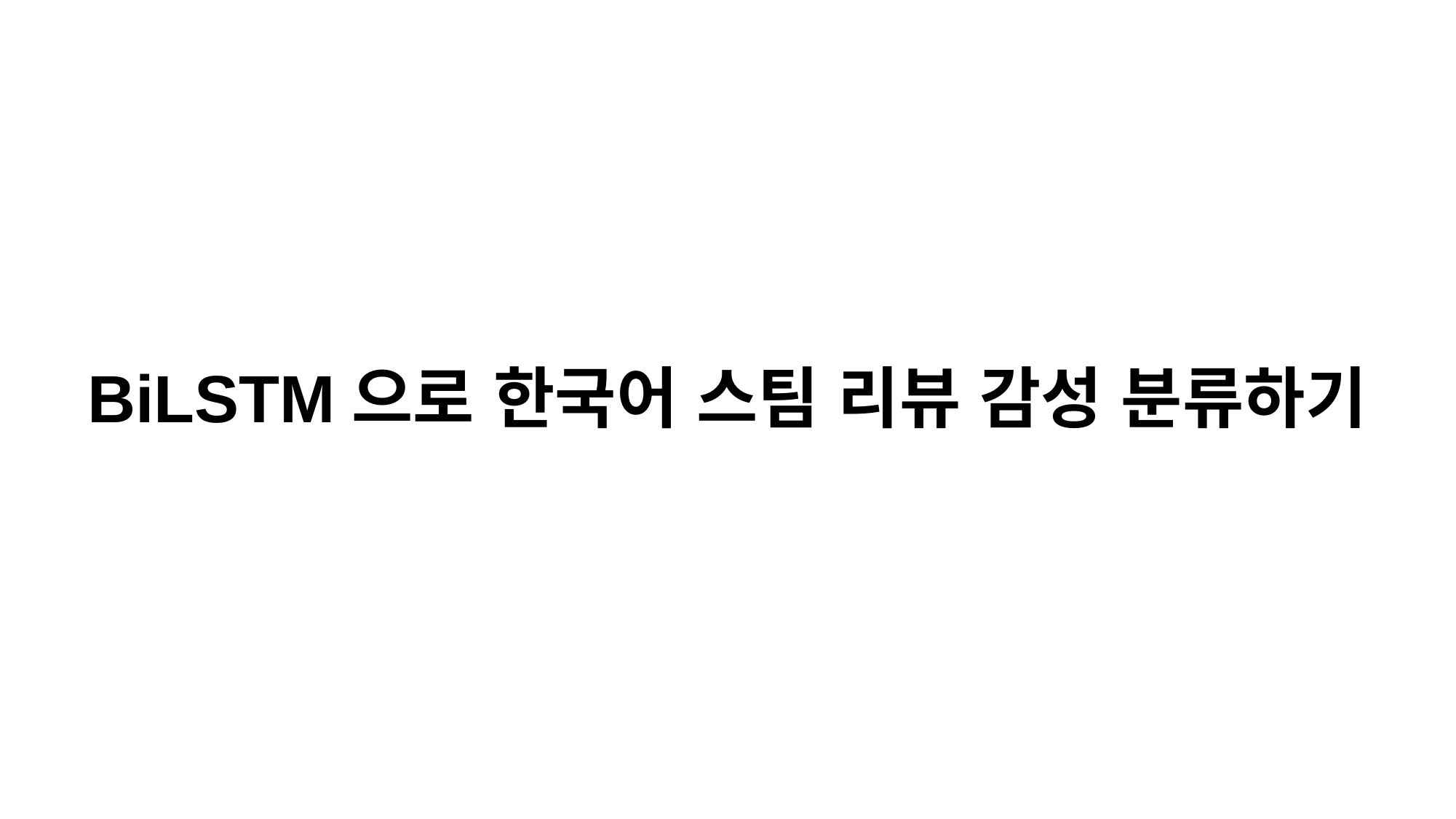

# BiLSTM으로 한국어 스팀 리뷰 감성 분류하기